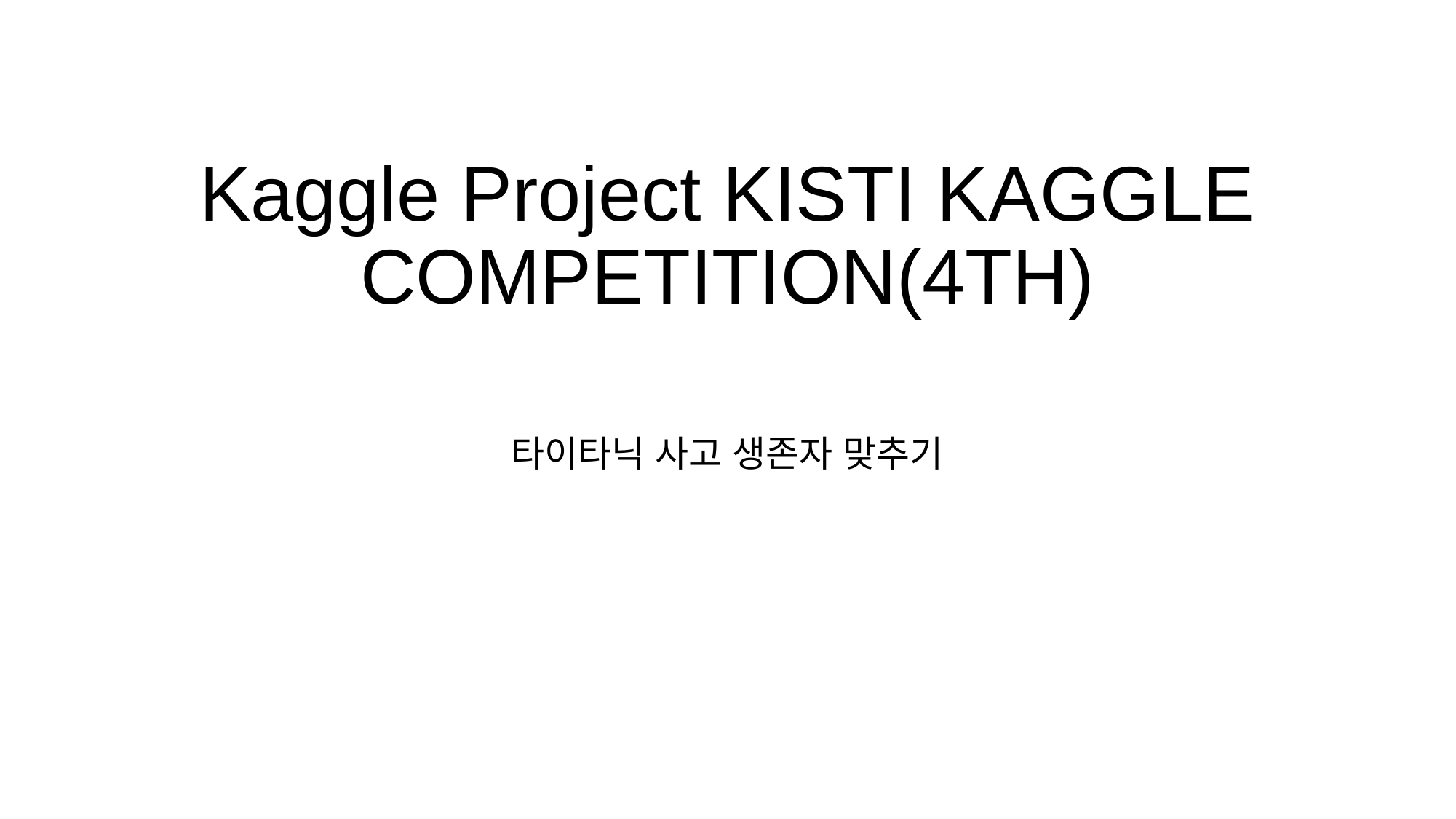

# Kaggle Project KISTI KAGGLE COMPETITION(4TH)
타이타닉 사고 생존자 맞추기